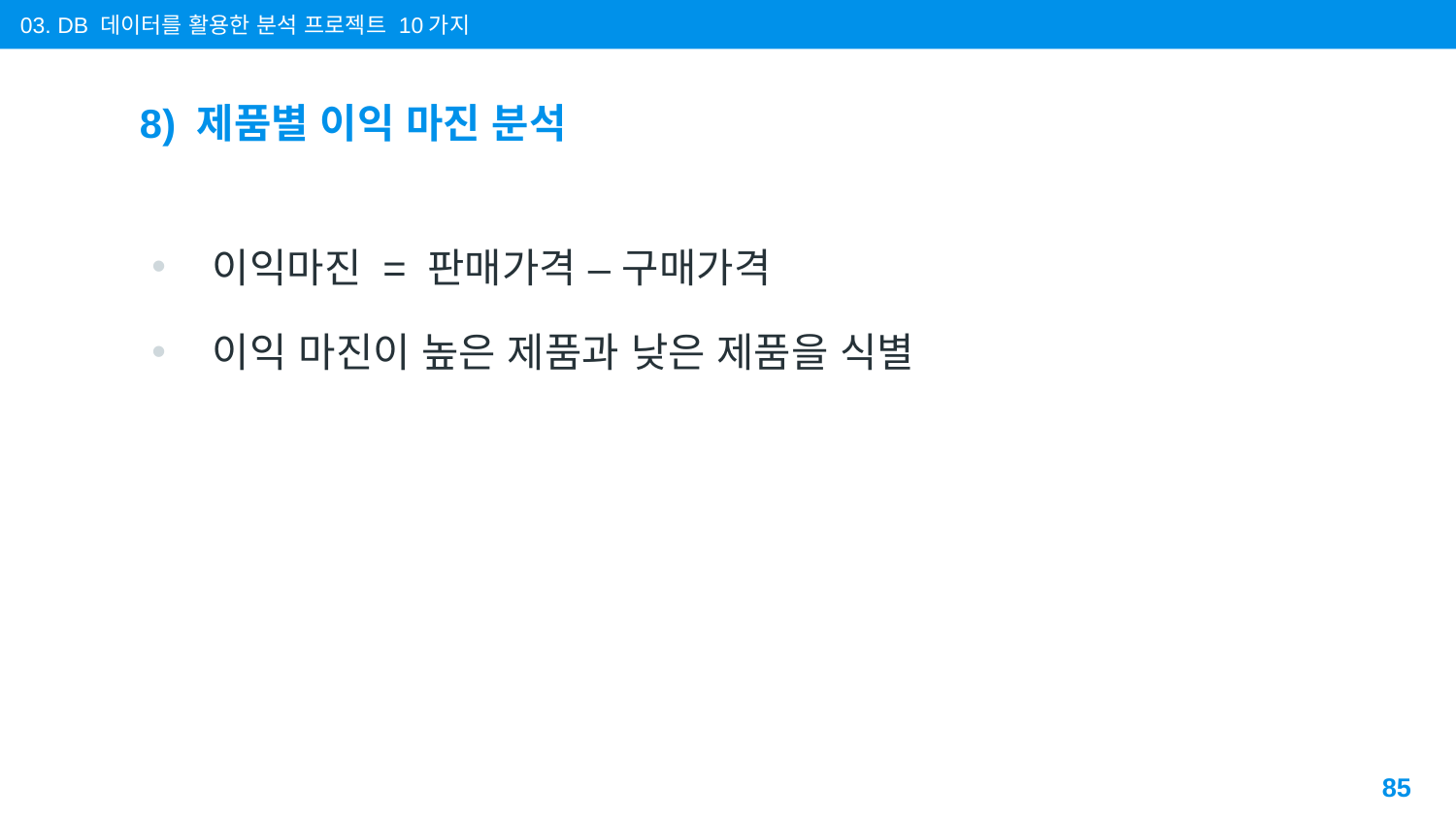

03. DB 데이터를 활용한 분석 프로젝트 10가지
# 8) 제품별 이익 마진 분석
이익마진 = 판매가격 – 구매가격
이익 마진이 높은 제품과 낮은 제품을 식별
85